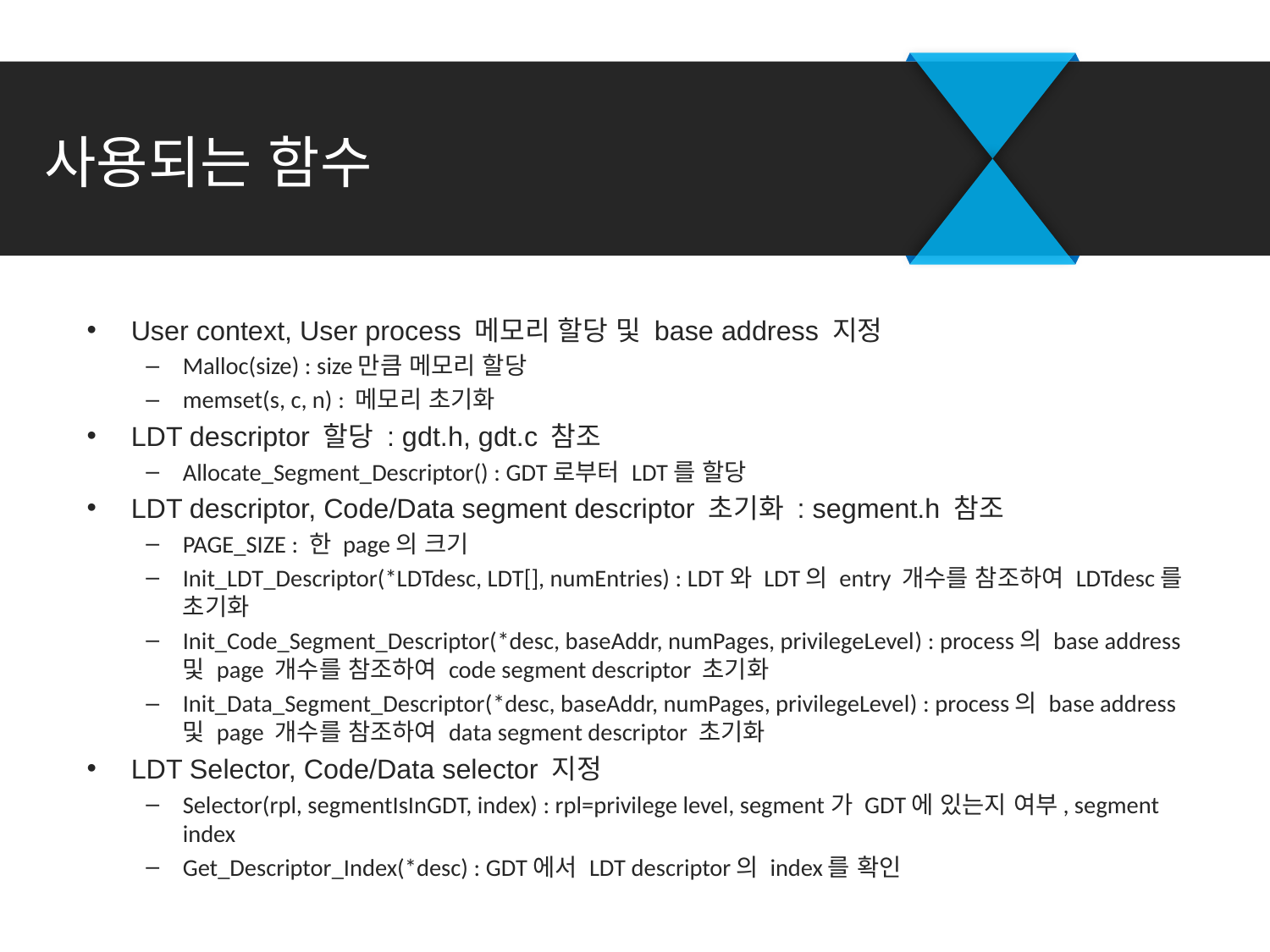

# 사용되는 함수
User context, User process 메모리 할당 및 base address 지정
Malloc(size) : size만큼 메모리 할당
memset(s, c, n) : 메모리 초기화
LDT descriptor 할당 : gdt.h, gdt.c 참조
Allocate_Segment_Descriptor() : GDT로부터 LDT를 할당
LDT descriptor, Code/Data segment descriptor 초기화 : segment.h 참조
PAGE_SIZE : 한 page의 크기
Init_LDT_Descriptor(*LDTdesc, LDT[], numEntries) : LDT와 LDT의 entry 개수를 참조하여 LDTdesc를 초기화
Init_Code_Segment_Descriptor(*desc, baseAddr, numPages, privilegeLevel) : process의 base address 및 page 개수를 참조하여 code segment descriptor 초기화
Init_Data_Segment_Descriptor(*desc, baseAddr, numPages, privilegeLevel) : process의 base address 및 page 개수를 참조하여 data segment descriptor 초기화
LDT Selector, Code/Data selector 지정
Selector(rpl, segmentIsInGDT, index) : rpl=privilege level, segment가 GDT에 있는지 여부, segment index
Get_Descriptor_Index(*desc) : GDT에서 LDT descriptor의 index를 확인